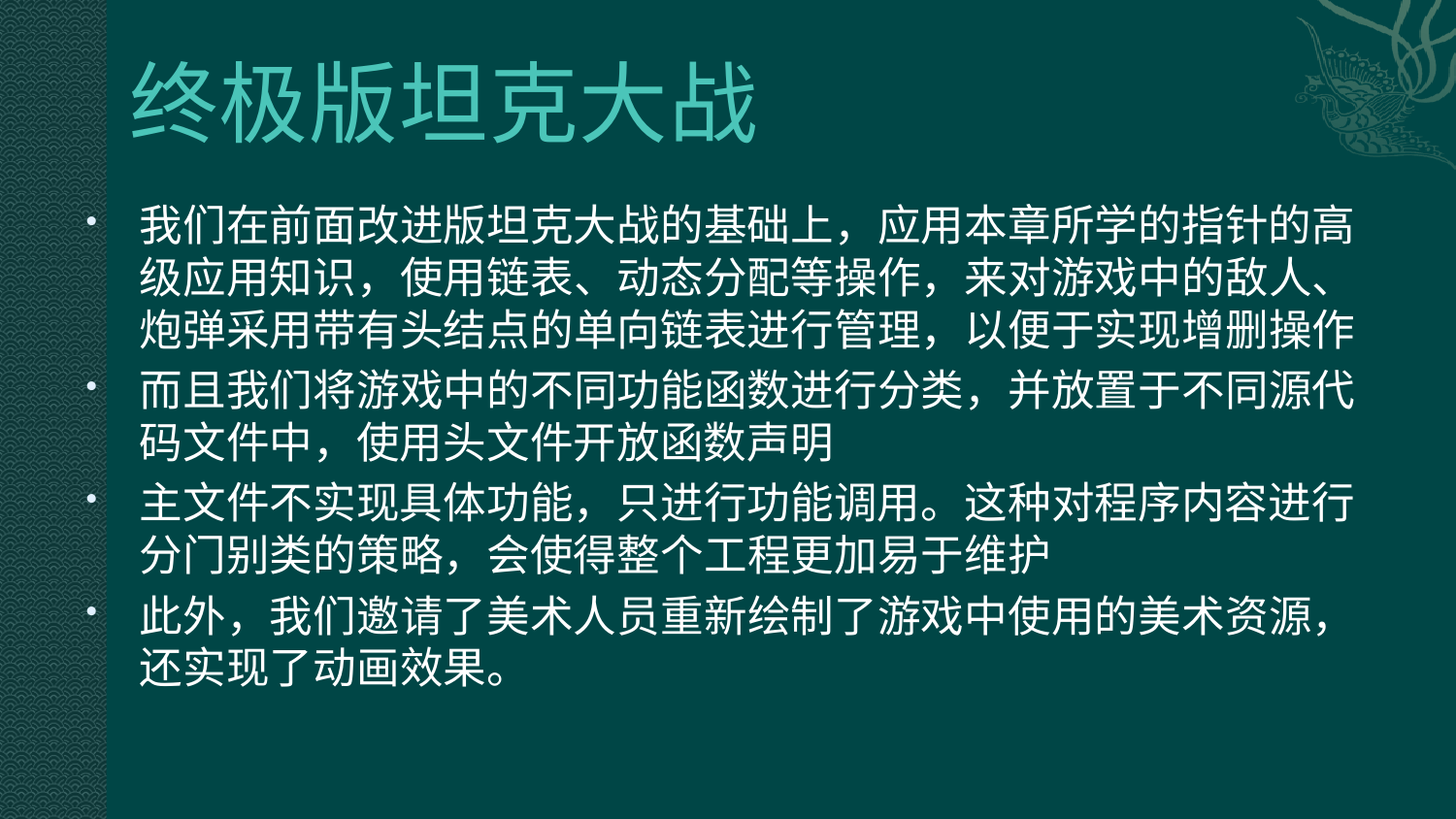

# 终极版坦克大战
我们在前面改进版坦克大战的基础上，应用本章所学的指针的高级应用知识，使用链表、动态分配等操作，来对游戏中的敌人、炮弹采用带有头结点的单向链表进行管理，以便于实现增删操作
而且我们将游戏中的不同功能函数进行分类，并放置于不同源代码文件中，使用头文件开放函数声明
主文件不实现具体功能，只进行功能调用。这种对程序内容进行分门别类的策略，会使得整个工程更加易于维护
此外，我们邀请了美术人员重新绘制了游戏中使用的美术资源，还实现了动画效果。